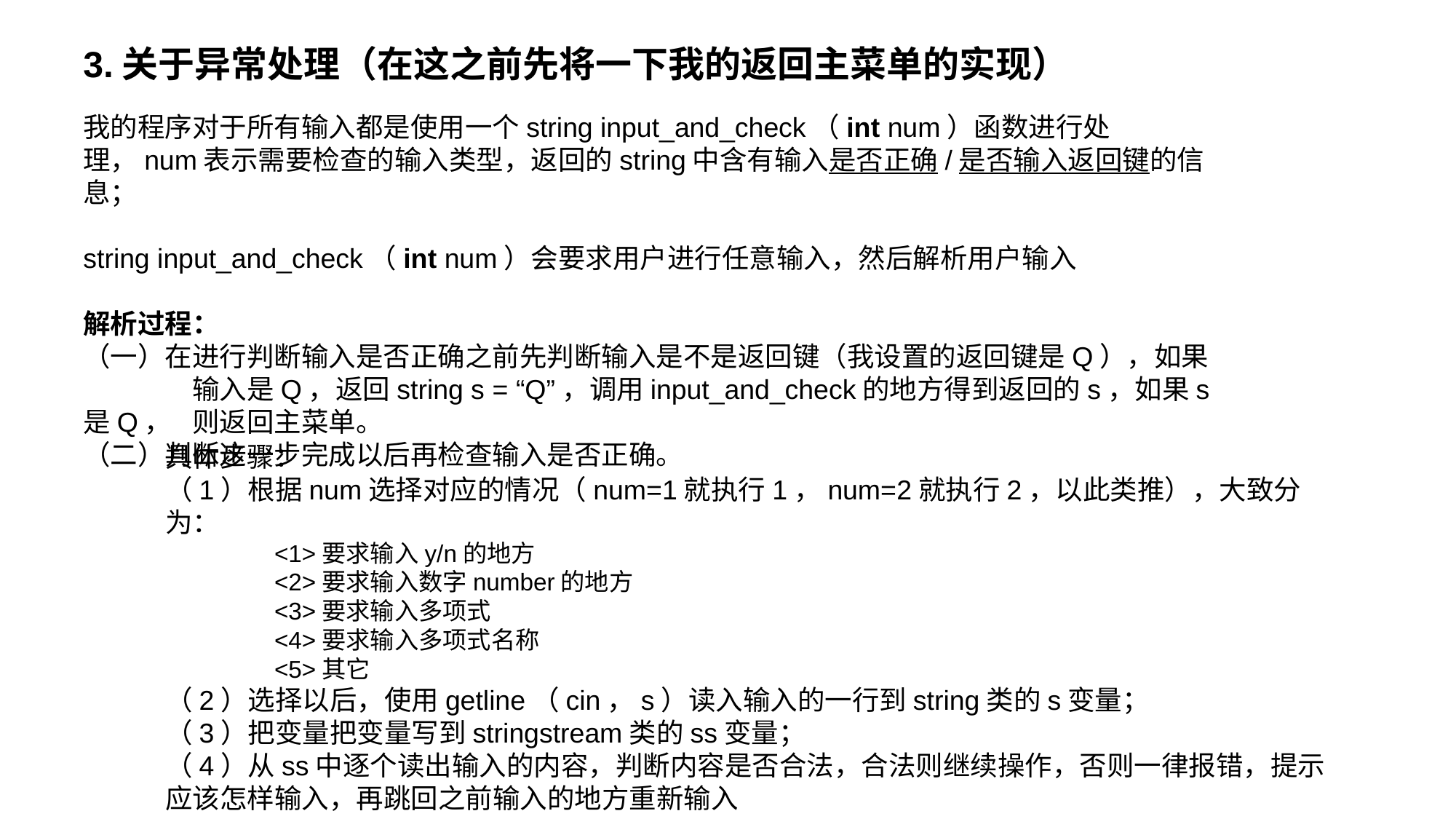

3.关于异常处理（在这之前先将一下我的返回主菜单的实现）
我的程序对于所有输入都是使用一个string input_and_check（int num）函数进行处理，num表示需要检查的输入类型，返回的string中含有输入是否正确/是否输入返回键的信息；

string input_and_check（int num）会要求用户进行任意输入，然后解析用户输入

解析过程：
（一）在进行判断输入是否正确之前先判断输入是不是返回键（我设置的返回键是Q），如果     	输入是Q，返回string s = “Q”，调用input_and_check的地方得到返回的s，如果s是Q，	则返回主菜单。
（二）判断这一步完成以后再检查输入是否正确。

具体步骤：
（1）根据num选择对应的情况（num=1就执行1，num=2就执行2，以此类推），大致分为：
	<1>要求输入y/n的地方
	<2>要求输入数字number的地方
	<3>要求输入多项式
	<4>要求输入多项式名称
	<5>其它
（2）选择以后，使用getline（cin，s）读入输入的一行到string类的s变量；
（3）把变量把变量写到stringstream类的ss变量；
（4）从ss中逐个读出输入的内容，判断内容是否合法，合法则继续操作，否则一律报错，提示应该怎样输入，再跳回之前输入的地方重新输入